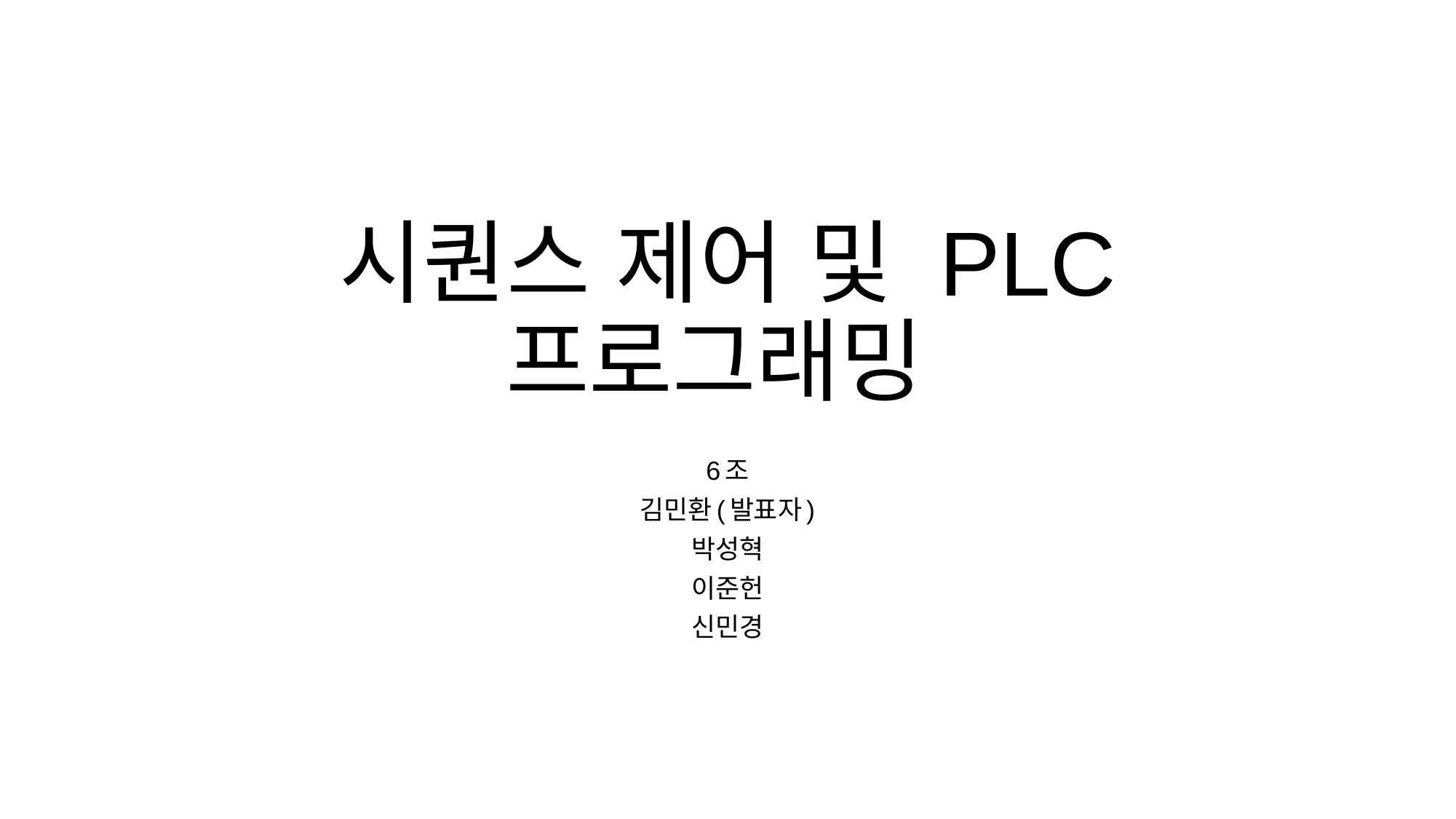

# 시퀀스 제어 및 PLC 프로그래밍
6조
김민환(발표자)
박성혁
이준헌
신민경